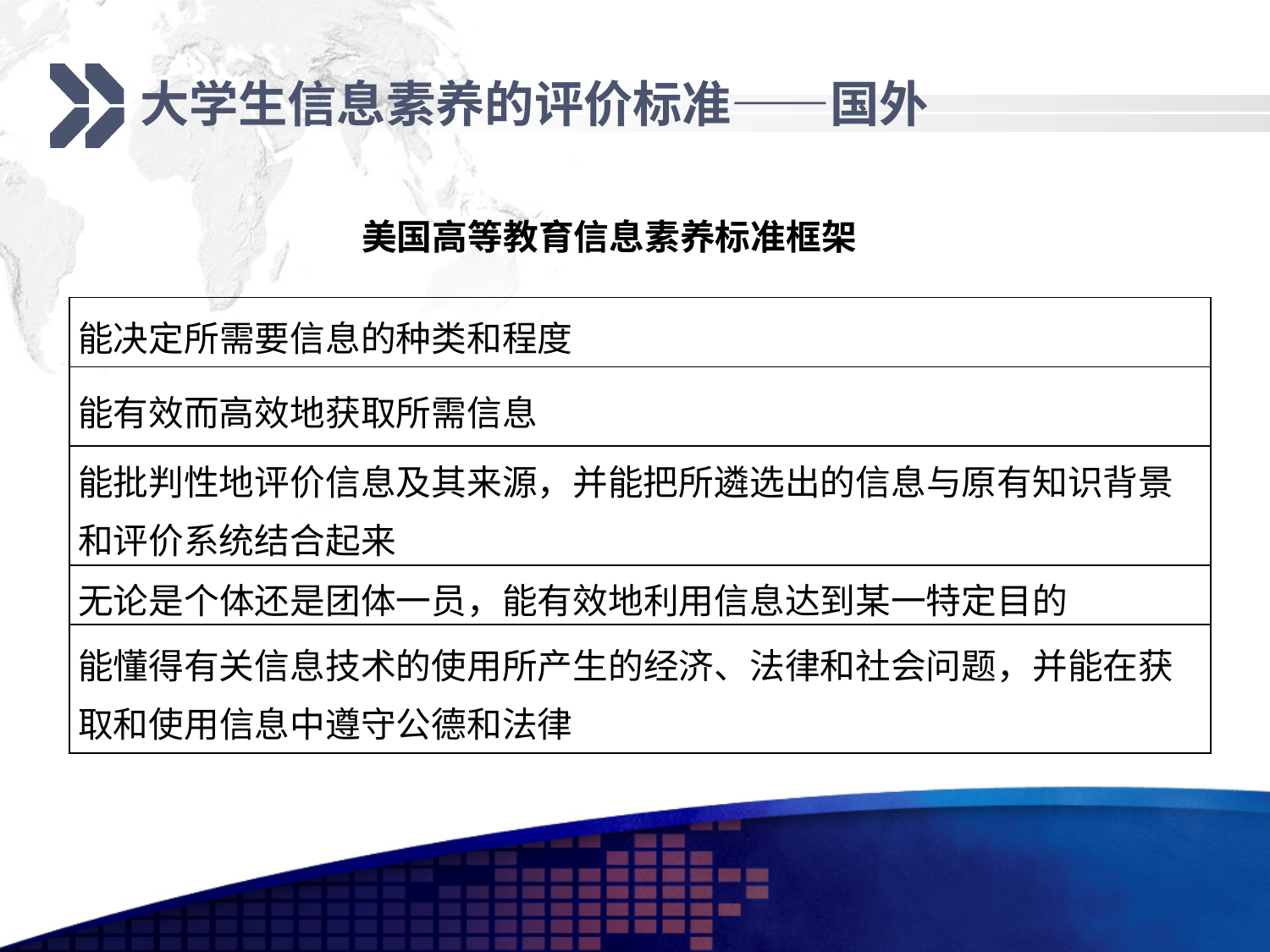

# 大学生信息素养的评价标准——国外
美国高等教育信息素养标准框架
| 能决定所需要信息的种类和程度 |
| --- |
| 能有效而高效地获取所需信息 |
| 能批判性地评价信息及其来源，并能把所遴选出的信息与原有知识背景和评价系统结合起来 |
| 无论是个体还是团体一员，能有效地利用信息达到某一特定目的 |
| 能懂得有关信息技术的使用所产生的经济、法律和社会问题，并能在获取和使用信息中遵守公德和法律 |